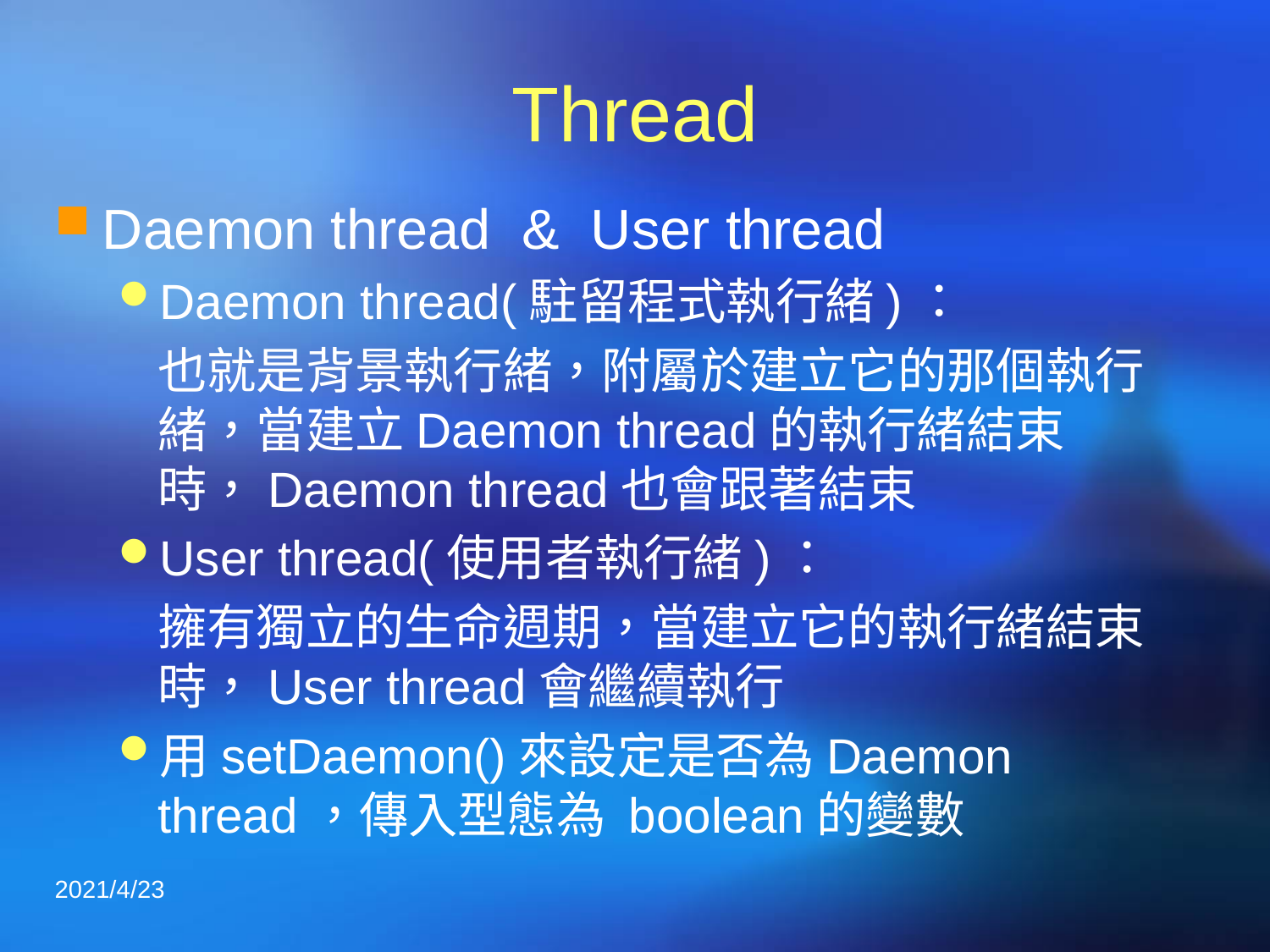

# Thread
Daemon thread  &  User thread
Daemon thread(駐留程式執行緒)：
	也就是背景執行緒，附屬於建立它的那個執行緒，當建立Daemon thread的執行緒結束時，Daemon thread也會跟著結束
User thread(使用者執行緒)：
	擁有獨立的生命週期，當建立它的執行緒結束時，User thread會繼續執行
用setDaemon()來設定是否為Daemon thread，傳入型態為 boolean的變數
2021/4/23